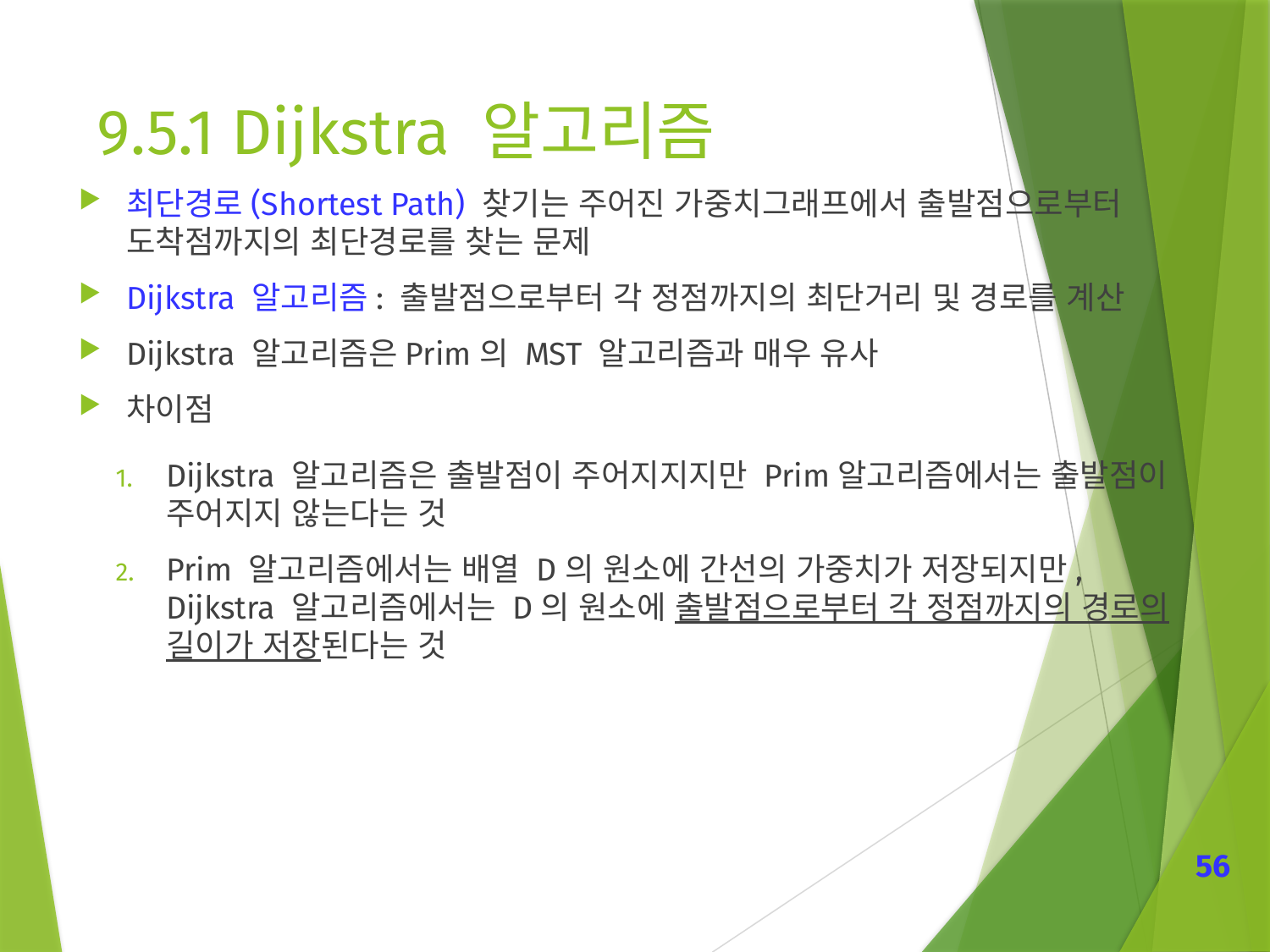

# 9.5.1 Dijkstra 알고리즘
최단경로(Shortest Path) 찾기는 주어진 가중치그래프에서 출발점으로부터 도착점까지의 최단경로를 찾는 문제
Dijkstra 알고리즘: 출발점으로부터 각 정점까지의 최단거리 및 경로를 계산
Dijkstra 알고리즘은Prim의 MST 알고리즘과 매우 유사
차이점
Dijkstra 알고리즘은 출발점이 주어지지지만 Prim알고리즘에서는 출발점이 주어지지 않는다는 것
Prim 알고리즘에서는 배열 D의 원소에 간선의 가중치가 저장되지만, Dijkstra 알고리즘에서는 D의 원소에 출발점으로부터 각 정점까지의 경로의 길이가 저장된다는 것

56